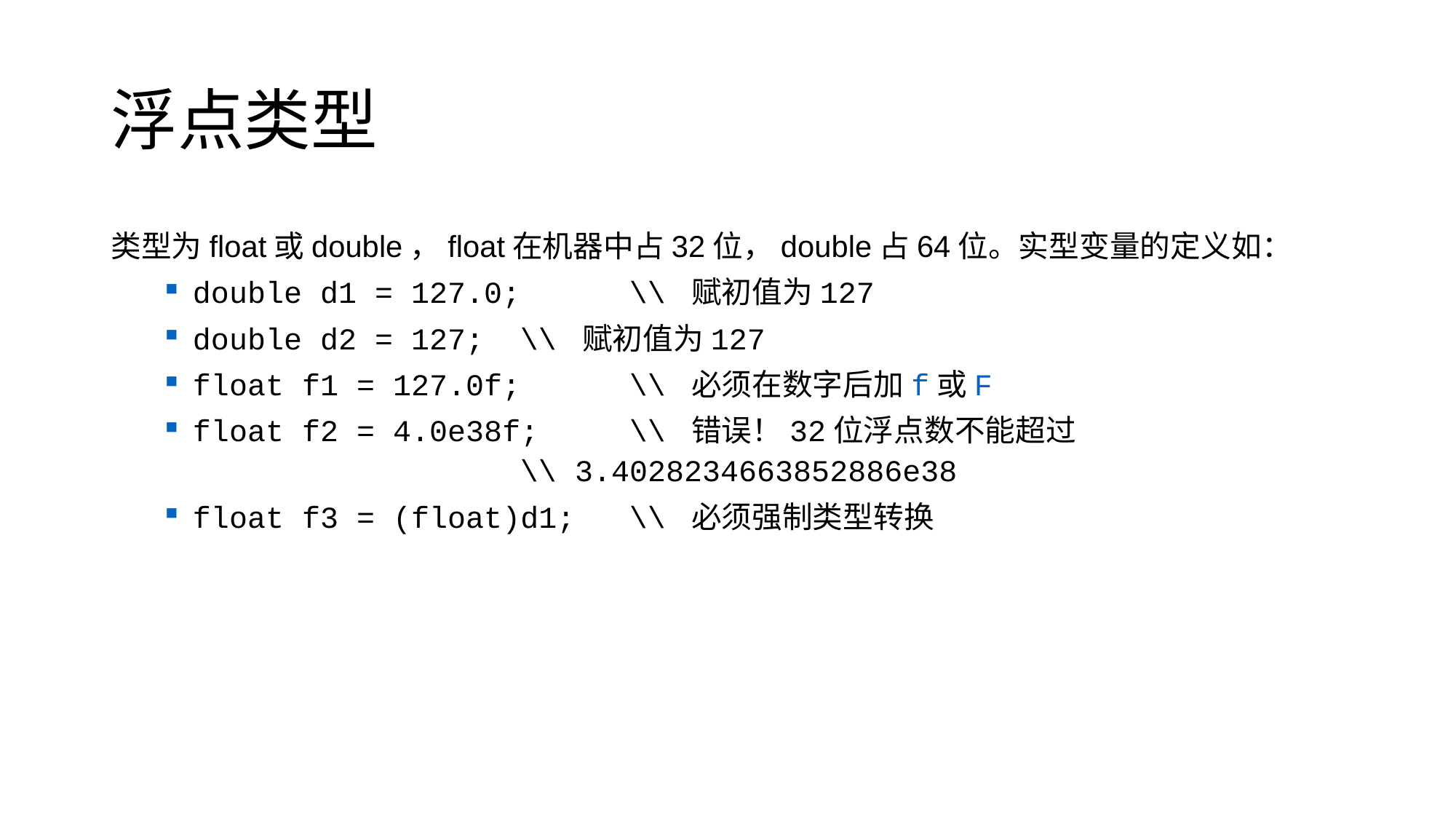

# 浮点类型
类型为float或double，float在机器中占32位，double占64位。实型变量的定义如：
double d1 = 127.0;	\\ 赋初值为127
double d2 = 127;	\\ 赋初值为127
float f1 = 127.0f;	\\ 必须在数字后加f或F
float f2 = 4.0e38f;	\\ 错误！32位浮点数不能超过					\\ 3.4028234663852886e38
float f3 = (float)d1;	\\ 必须强制类型转换